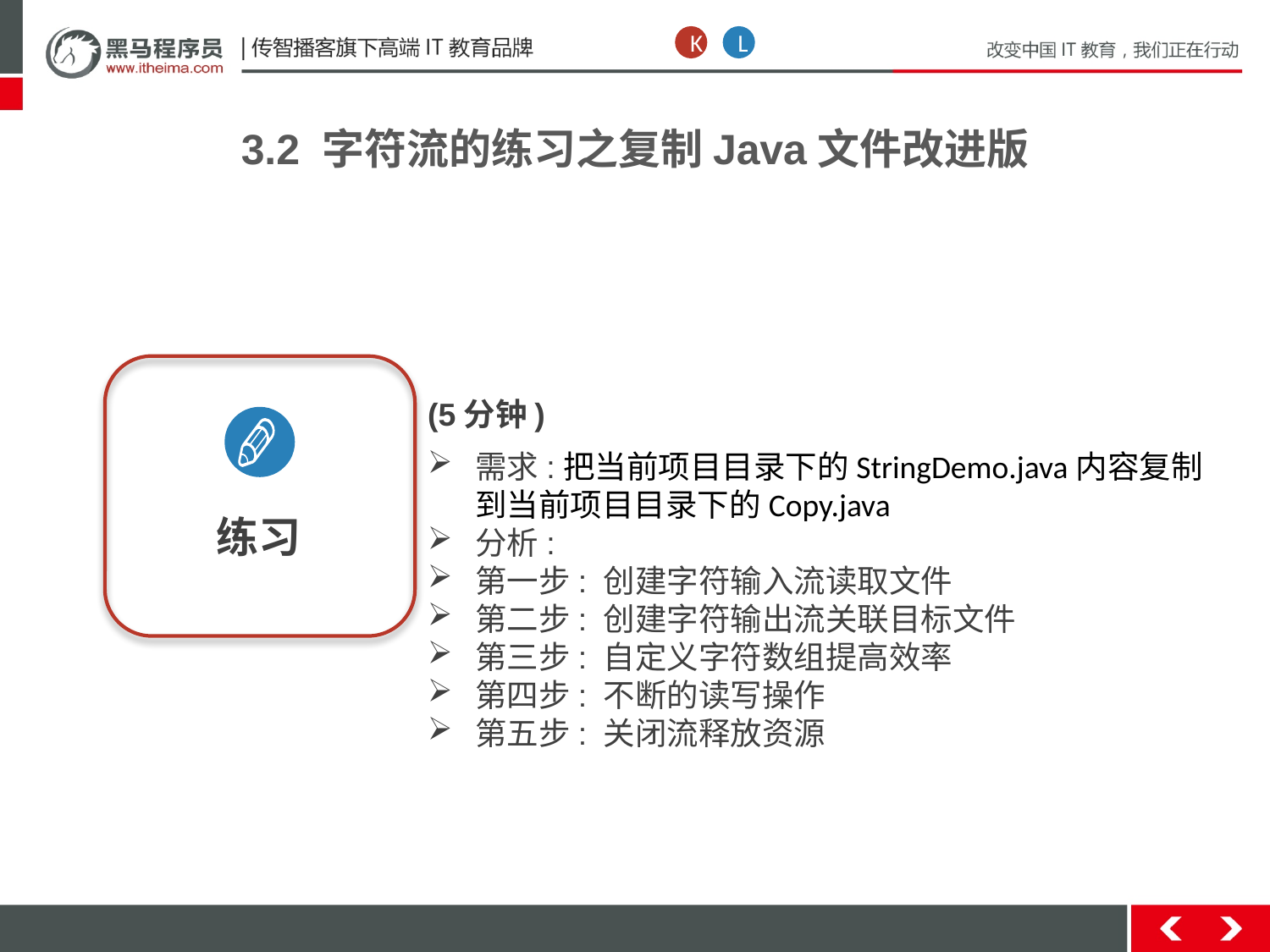

K
L
3.2 字符流的练习之复制Java文件改进版

练习
(5分钟)
需求:把当前项目目录下的StringDemo.java内容复制到当前项目目录下的Copy.java
分析:
第一步: 创建字符输入流读取文件
第二步: 创建字符输出流关联目标文件
第三步: 自定义字符数组提高效率
第四步: 不断的读写操作
第五步: 关闭流释放资源